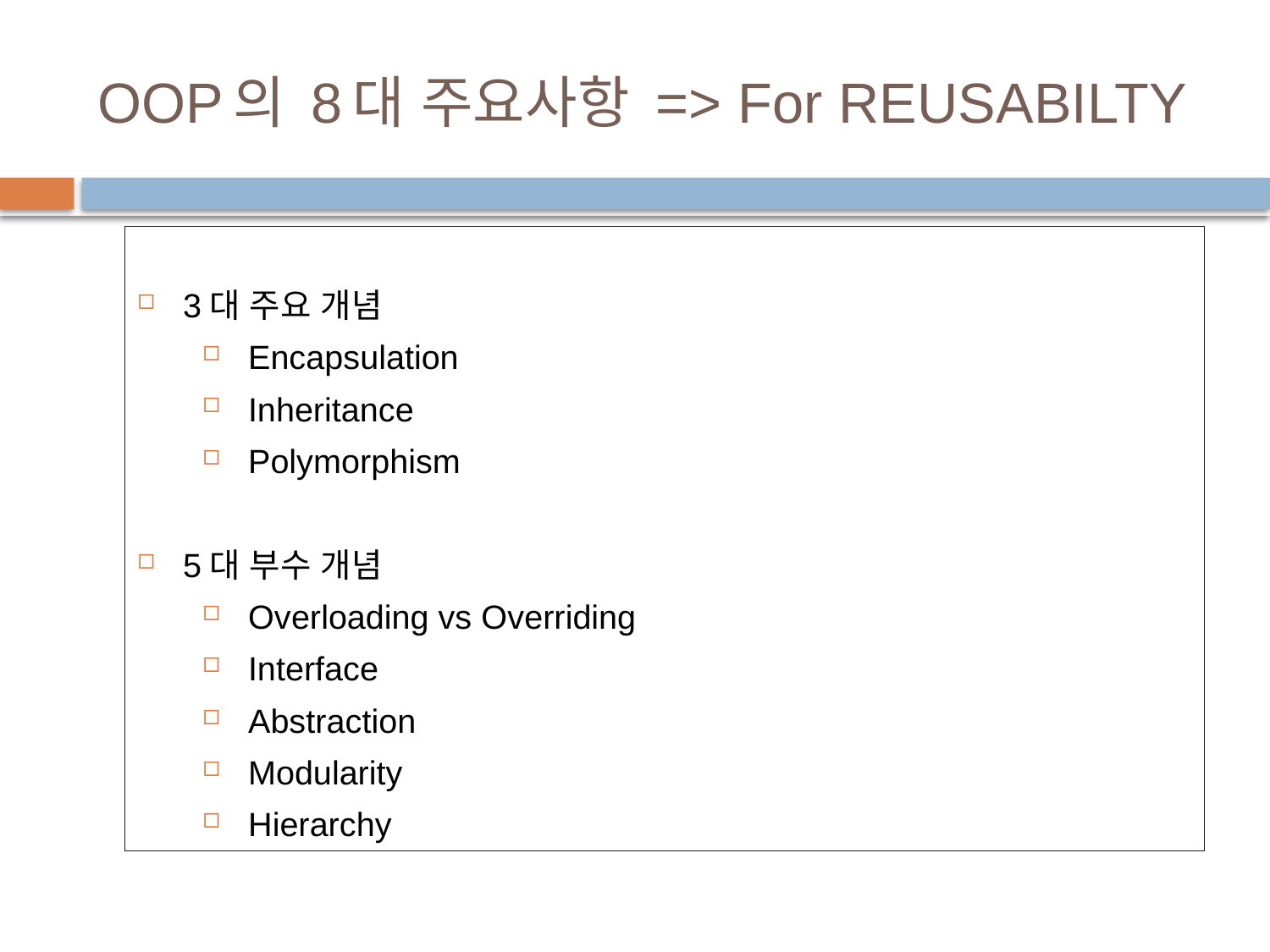

# OOP의 8대 주요사항 => For REUSABILTY

3대 주요 개념
Encapsulation
Inheritance
Polymorphism

5대 부수 개념
Overloading vs Overriding
Interface
Abstraction
Modularity
Hierarchy